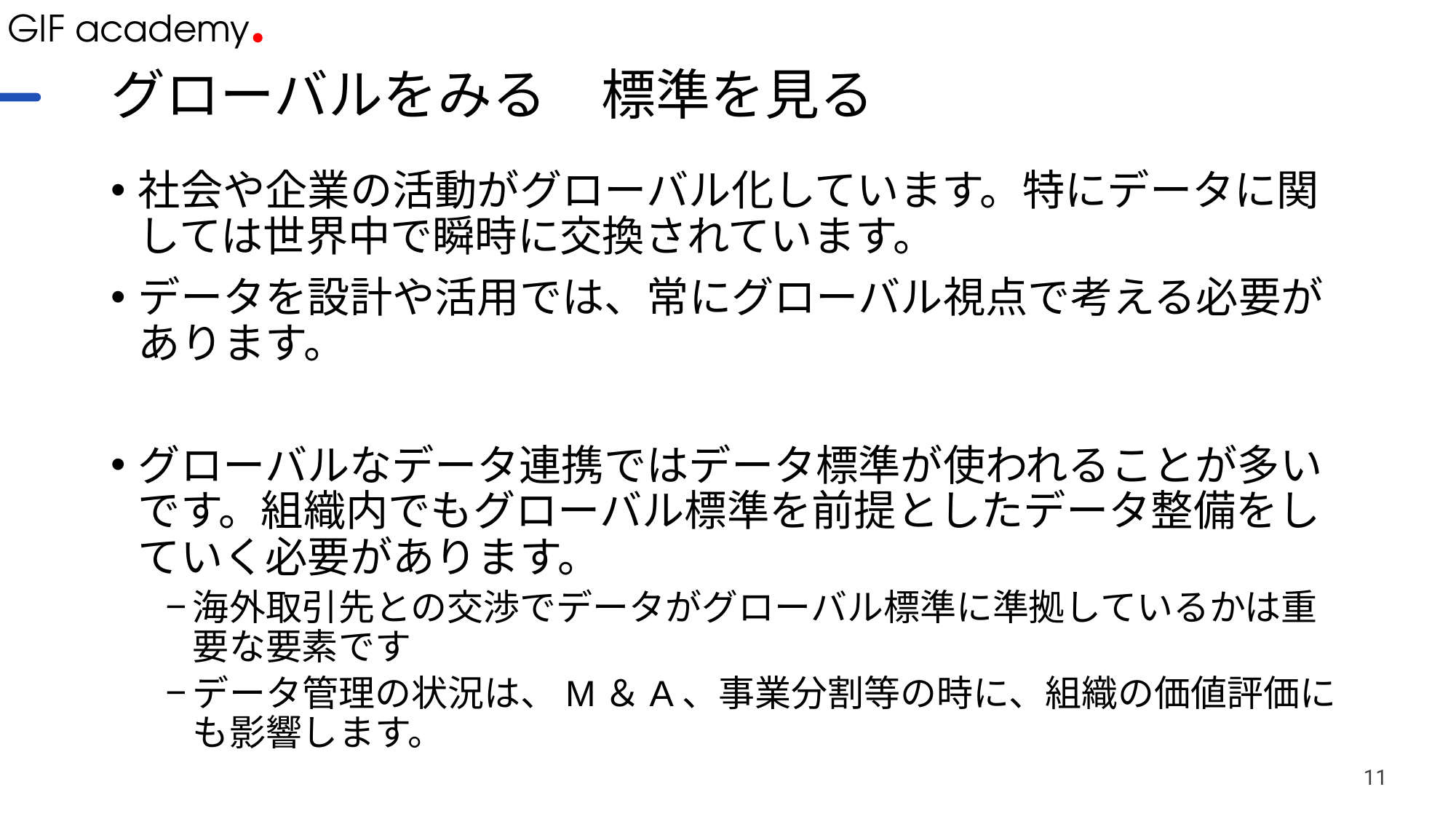

# グローバルをみる　標準を見る
社会や企業の活動がグローバル化しています。特にデータに関しては世界中で瞬時に交換されています。
データを設計や活用では、常にグローバル視点で考える必要があります。

グローバルなデータ連携ではデータ標準が使われることが多いです。組織内でもグローバル標準を前提としたデータ整備をしていく必要があります。
海外取引先との交渉でデータがグローバル標準に準拠しているかは重要な要素です
データ管理の状況は、M＆A、事業分割等の時に、組織の価値評価にも影響します。
11